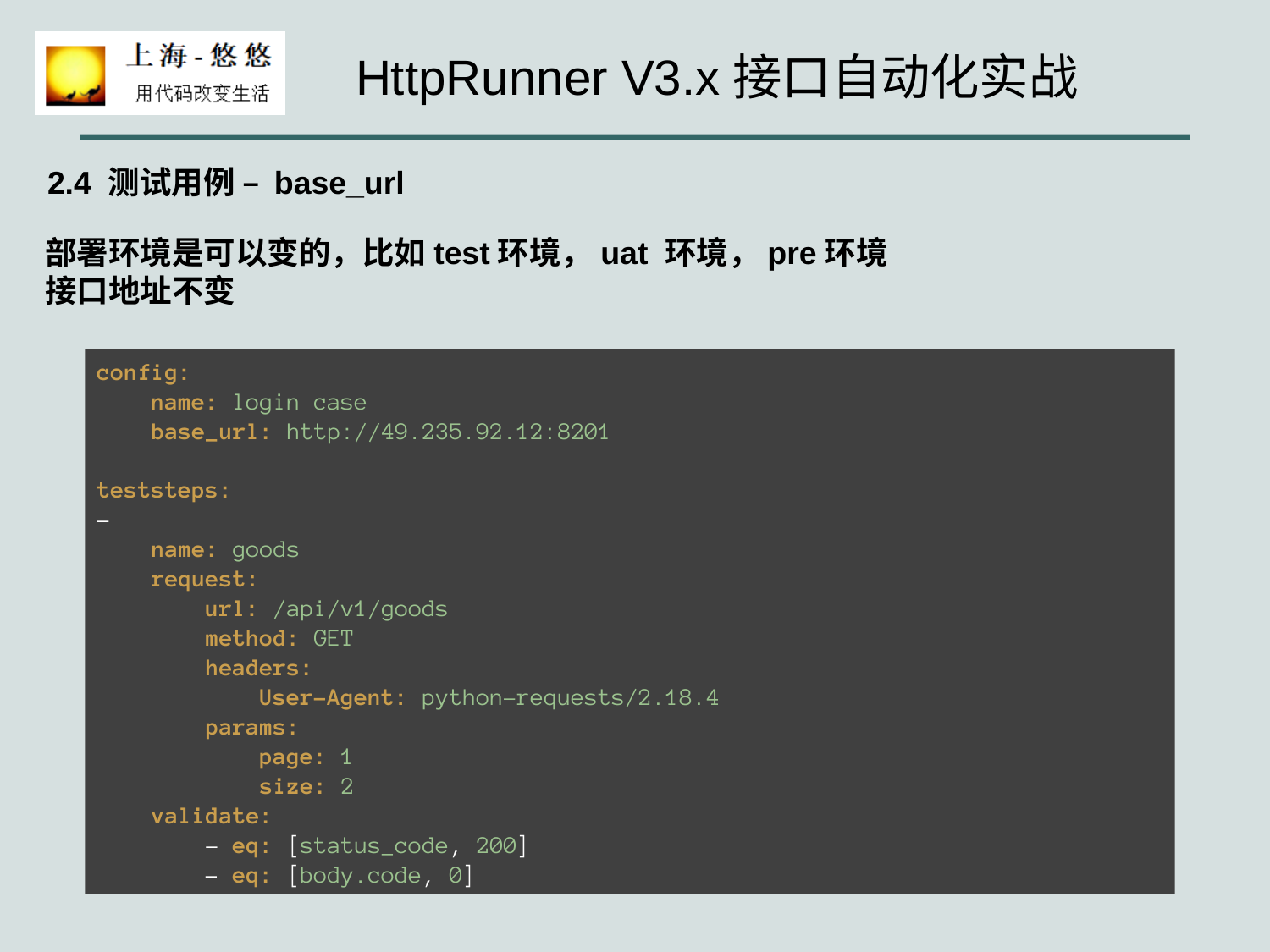

2.4 测试用例 – base_url
部署环境是可以变的，比如test环境，uat 环境，pre环境
接口地址不变
config:
    name: login case
    base_url: http://49.235.92.12:8201
teststeps:
-
    name: goods
    request:
        url: /api/v1/goods
        method: GET
        headers:
            User-Agent: python-requests/2.18.4
        params:
            page: 1
            size: 2
    validate:
        - eq: [status_code, 200]
        - eq: [body.code, 0]